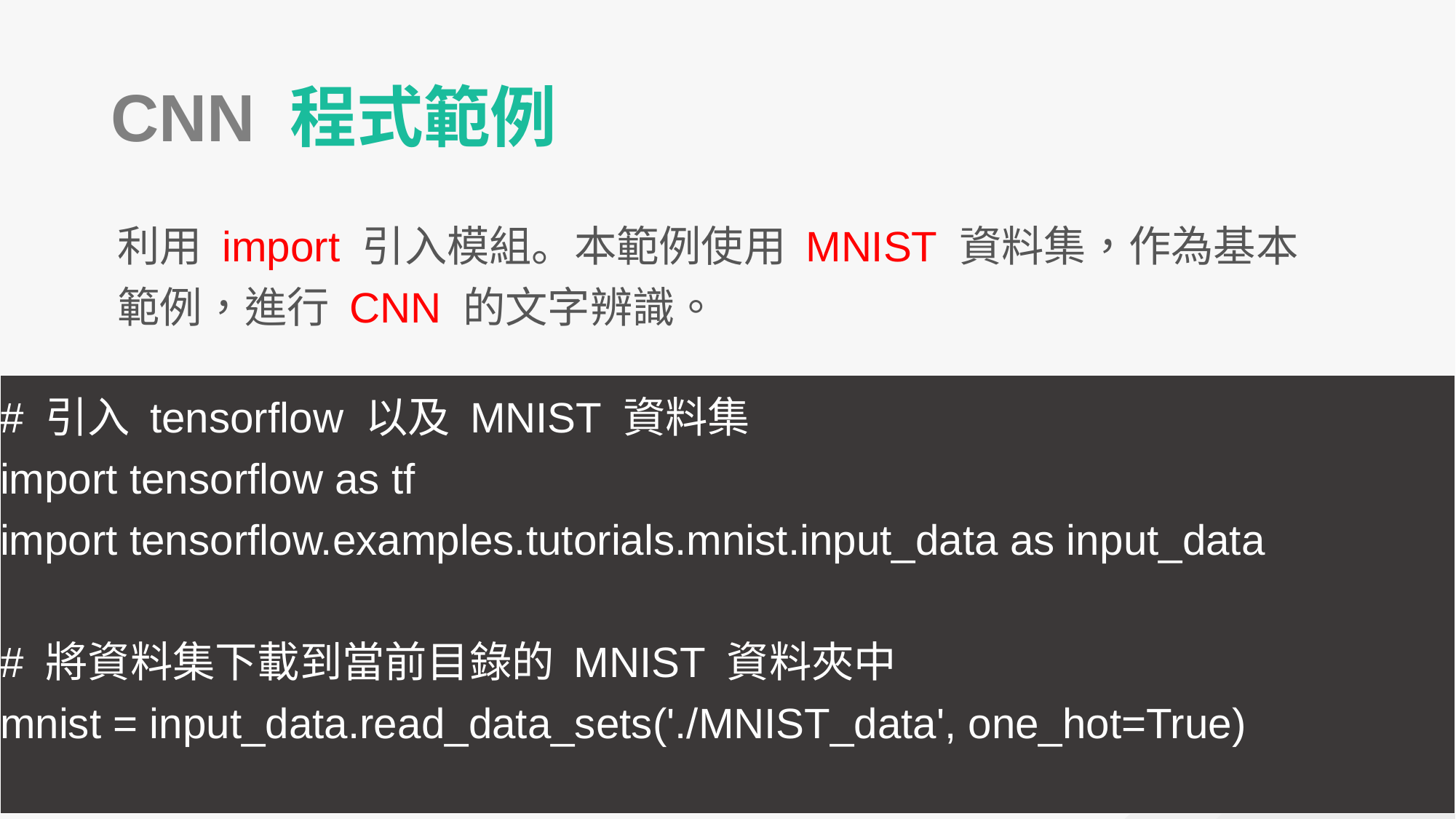

CNN 程式範例
利用 import 引入模組。本範例使用 MNIST 資料集，作為基本範例，進行 CNN 的文字辨識。
# 引入 tensorflow 以及 MNIST 資料集
import tensorflow as tf
import tensorflow.examples.tutorials.mnist.input_data as input_data

# 將資料集下載到當前目錄的 MNIST 資料夾中
mnist = input_data.read_data_sets('./MNIST_data', one_hot=True)